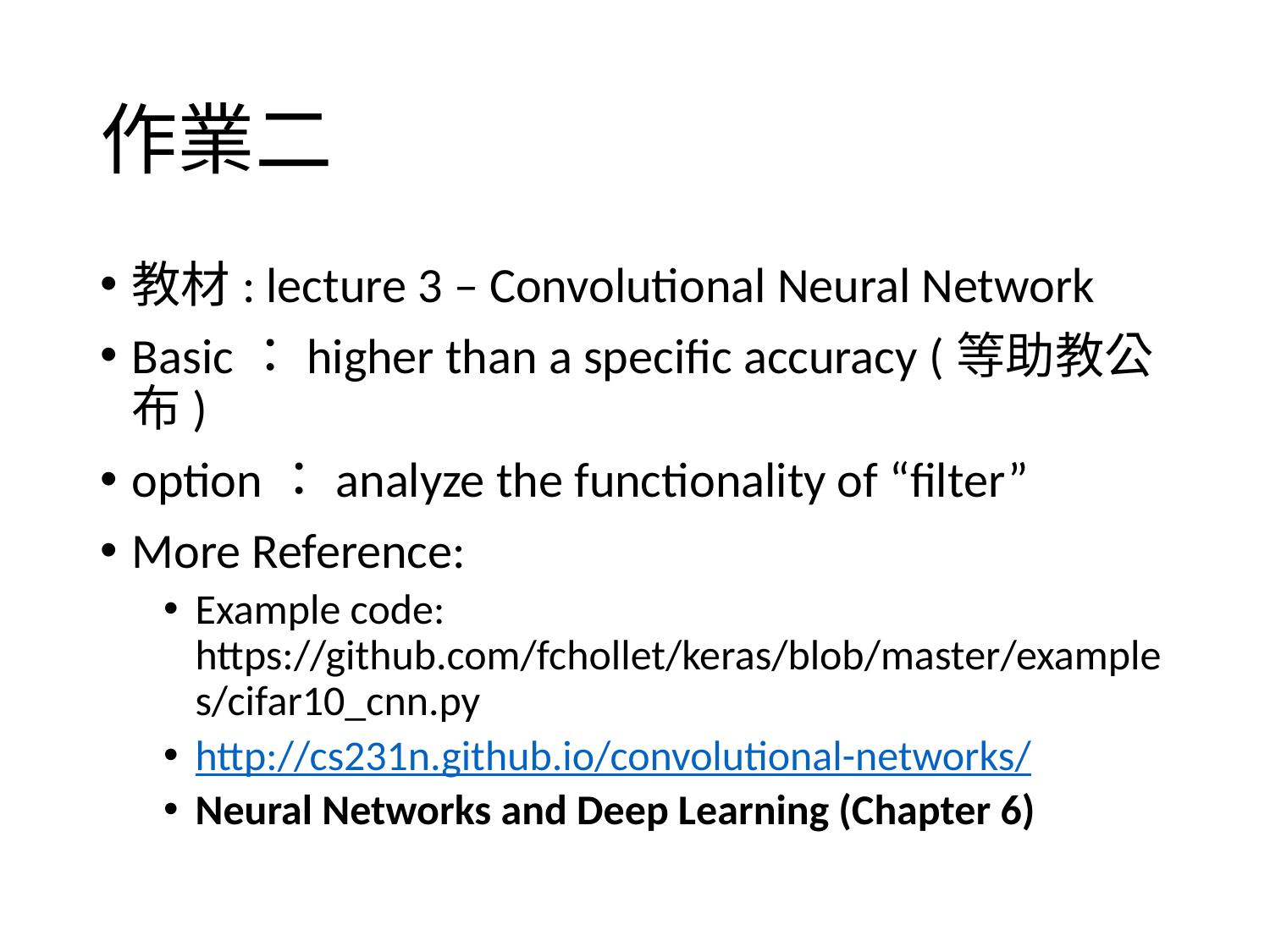

# 作業二
教材: lecture 3 – Convolutional Neural Network
Basic：higher than a specific accuracy (等助教公布)
option：analyze the functionality of “filter”
More Reference:
Example code: https://github.com/fchollet/keras/blob/master/examples/cifar10_cnn.py
http://cs231n.github.io/convolutional-networks/
Neural Networks and Deep Learning (Chapter 6)